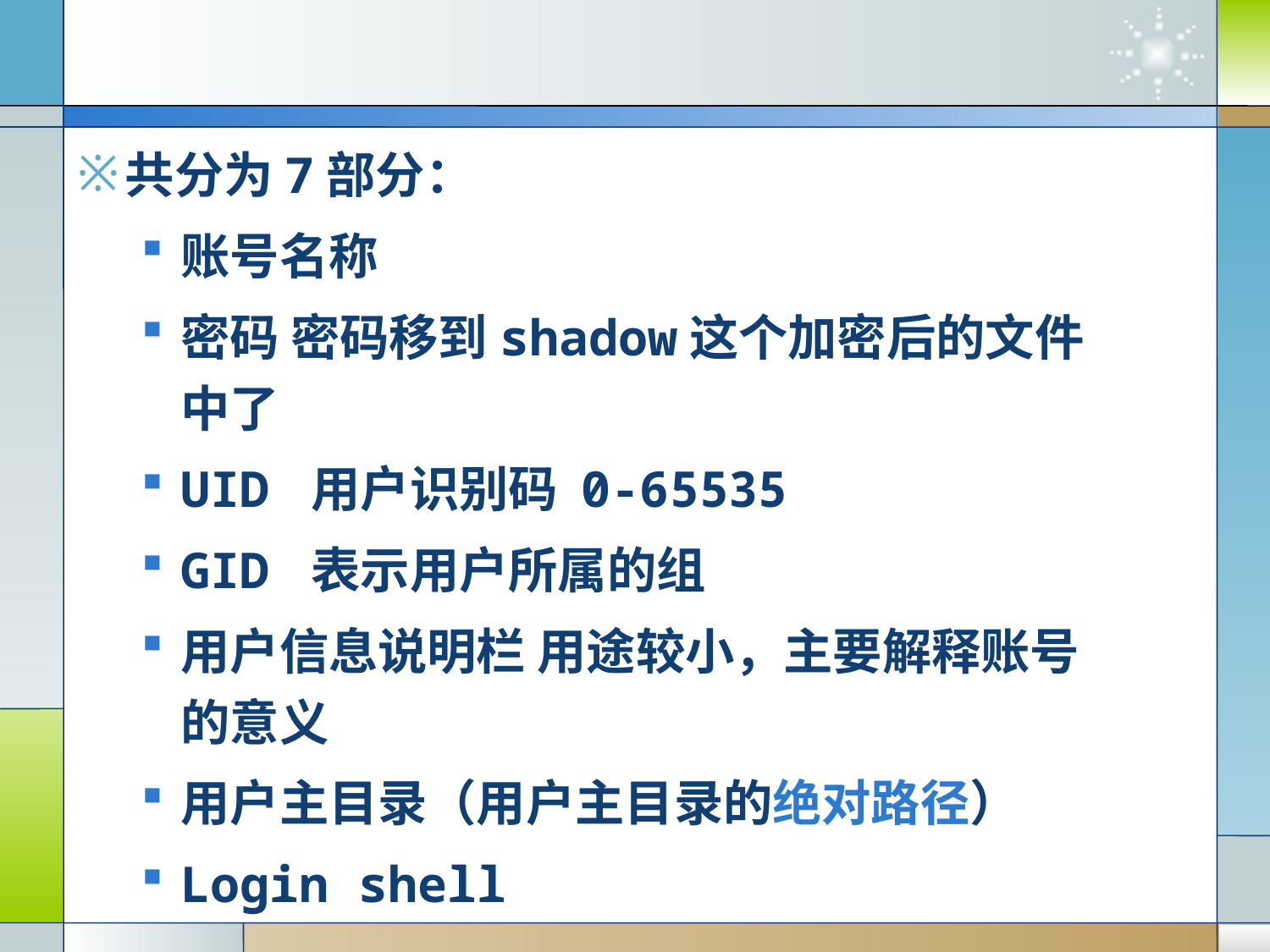

#
共分为7部分：
账号名称
密码 密码移到shadow这个加密后的文件中了
UID 用户识别码 0-65535
GID 表示用户所属的组
用户信息说明栏 用途较小，主要解释账号的意义
用户主目录（用户主目录的绝对路径）
Login shell
30